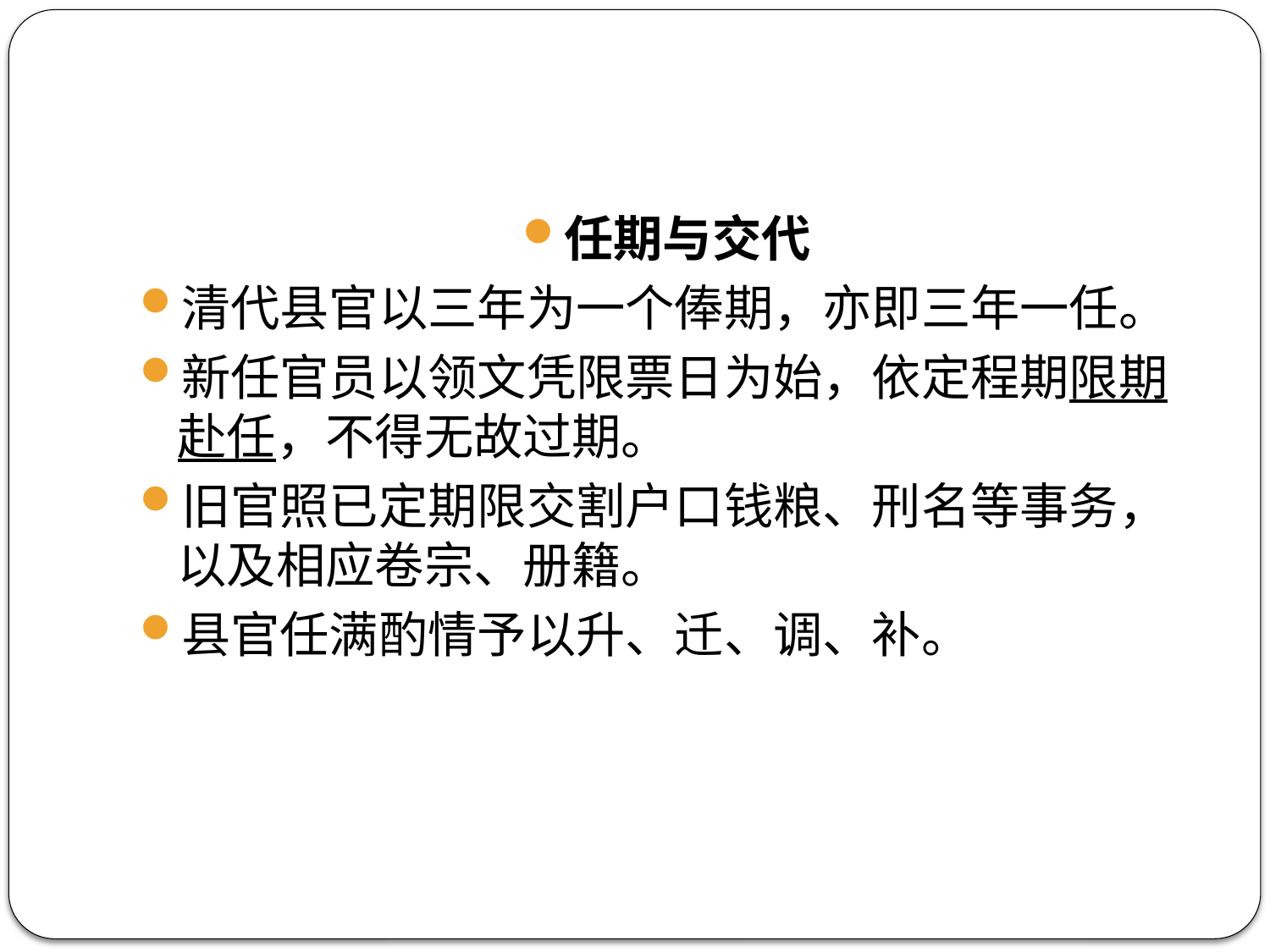

#
任期与交代
清代县官以三年为一个俸期，亦即三年一任。
新任官员以领文凭限票日为始，依定程期限期赴任，不得无故过期。
旧官照已定期限交割户口钱粮、刑名等事务，以及相应卷宗、册籍。
县官任满酌情予以升、迁、调、补。